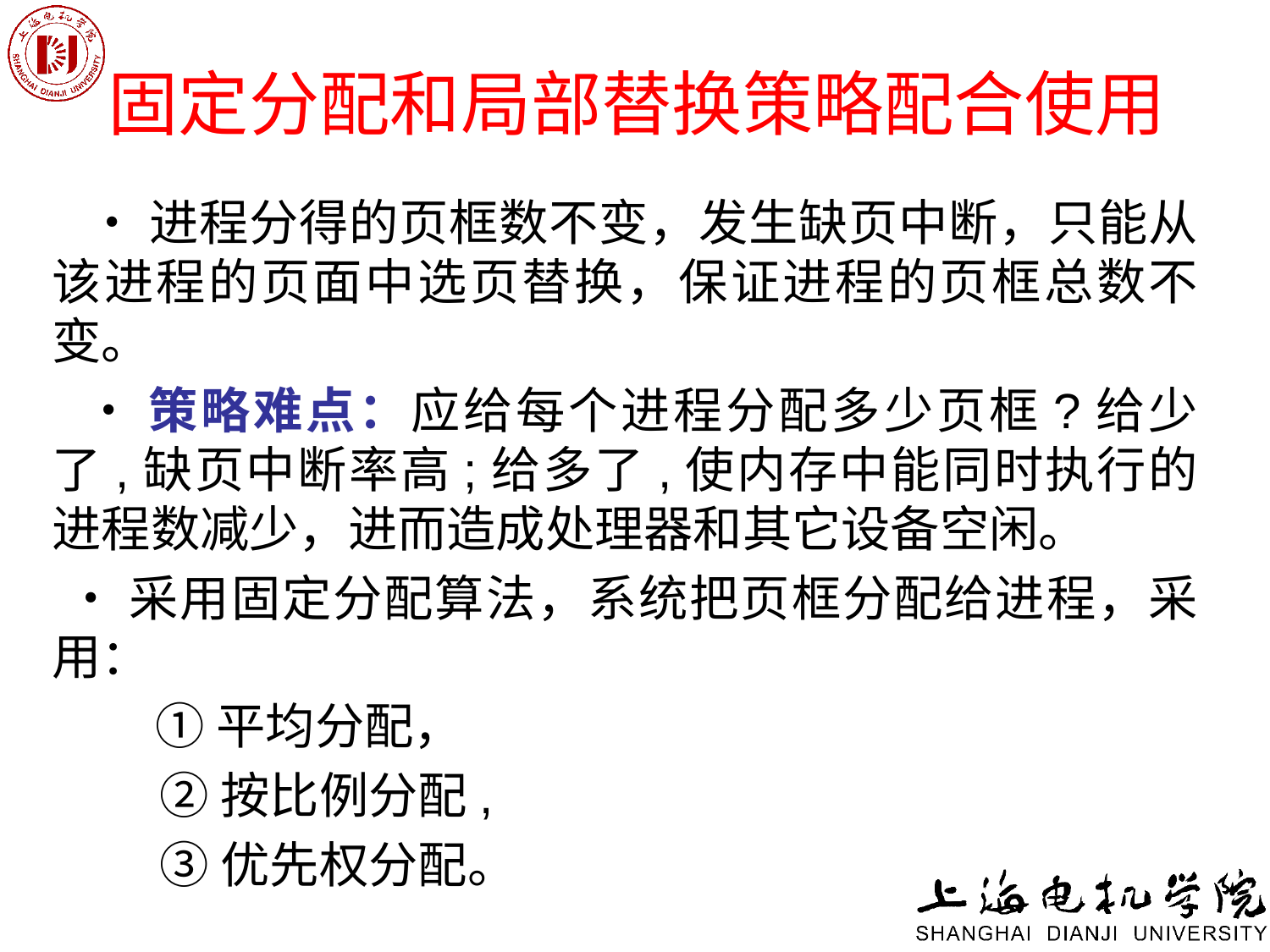

# 固定分配和局部替换策略配合使用
   •进程分得的页框数不变，发生缺页中断，只能从该进程的页面中选页替换，保证进程的页框总数不变。
  •策略难点：应给每个进程分配多少页框?给少了,缺页中断率高;给多了,使内存中能同时执行的进程数减少，进而造成处理器和其它设备空闲。
 •采用固定分配算法，系统把页框分配给进程，采用：
	①平均分配，
    ②按比例分配,
    ③优先权分配。